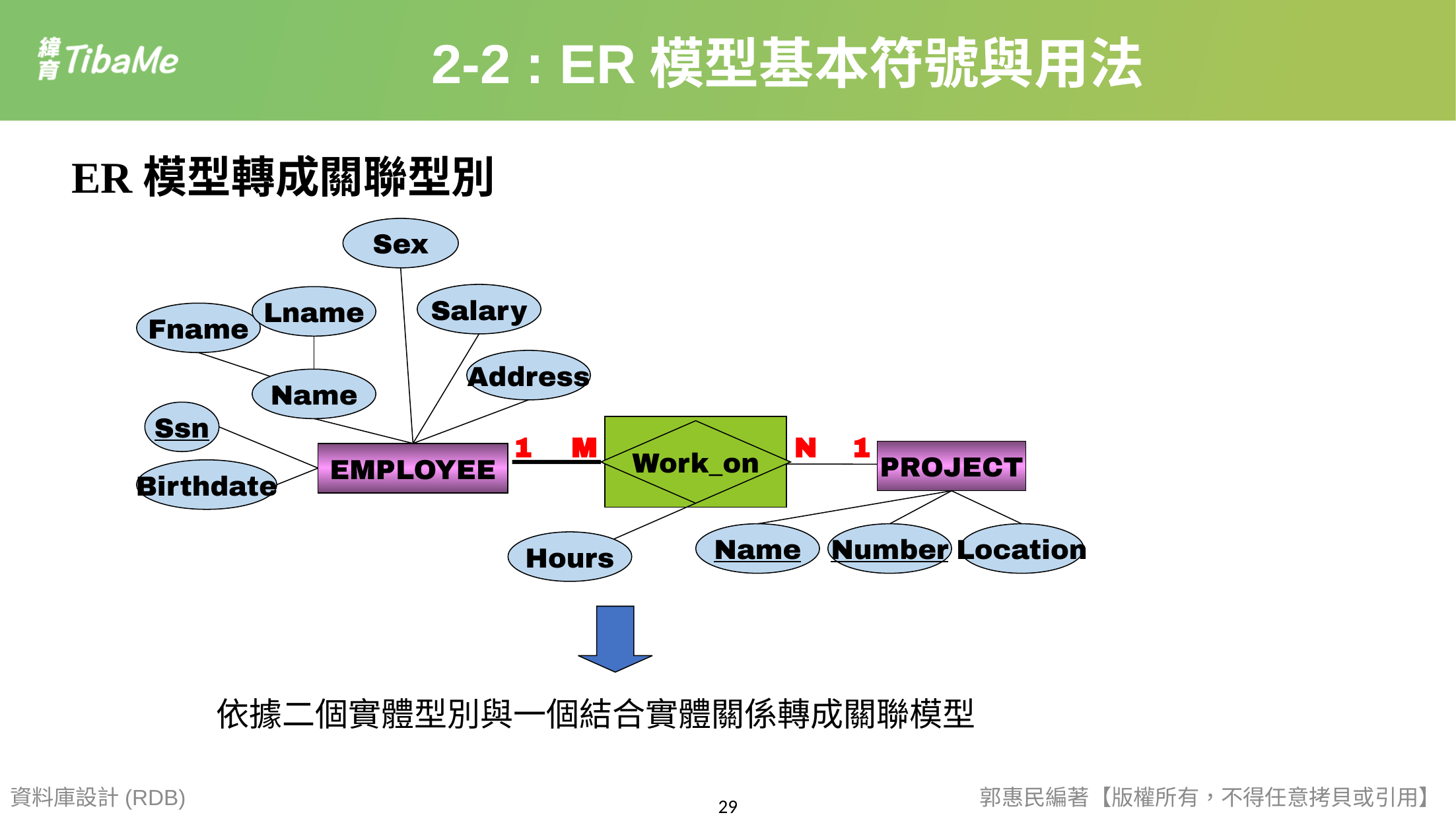

2-2 : ER模型基本符號與用法

ER模型轉成關聯型別
Sex
Salary
Lname
Fname
Address
Name
Ssn

Work_on
1
M
N
1
PROJECT
EMPLOYEE
Birthdate
Name
Number
Location
Hours

依據二個實體型別與一個結合實體關係轉成關聯模型
資料庫設計(RDB)
郭惠民編著【版權所有，不得任意拷貝或引用】